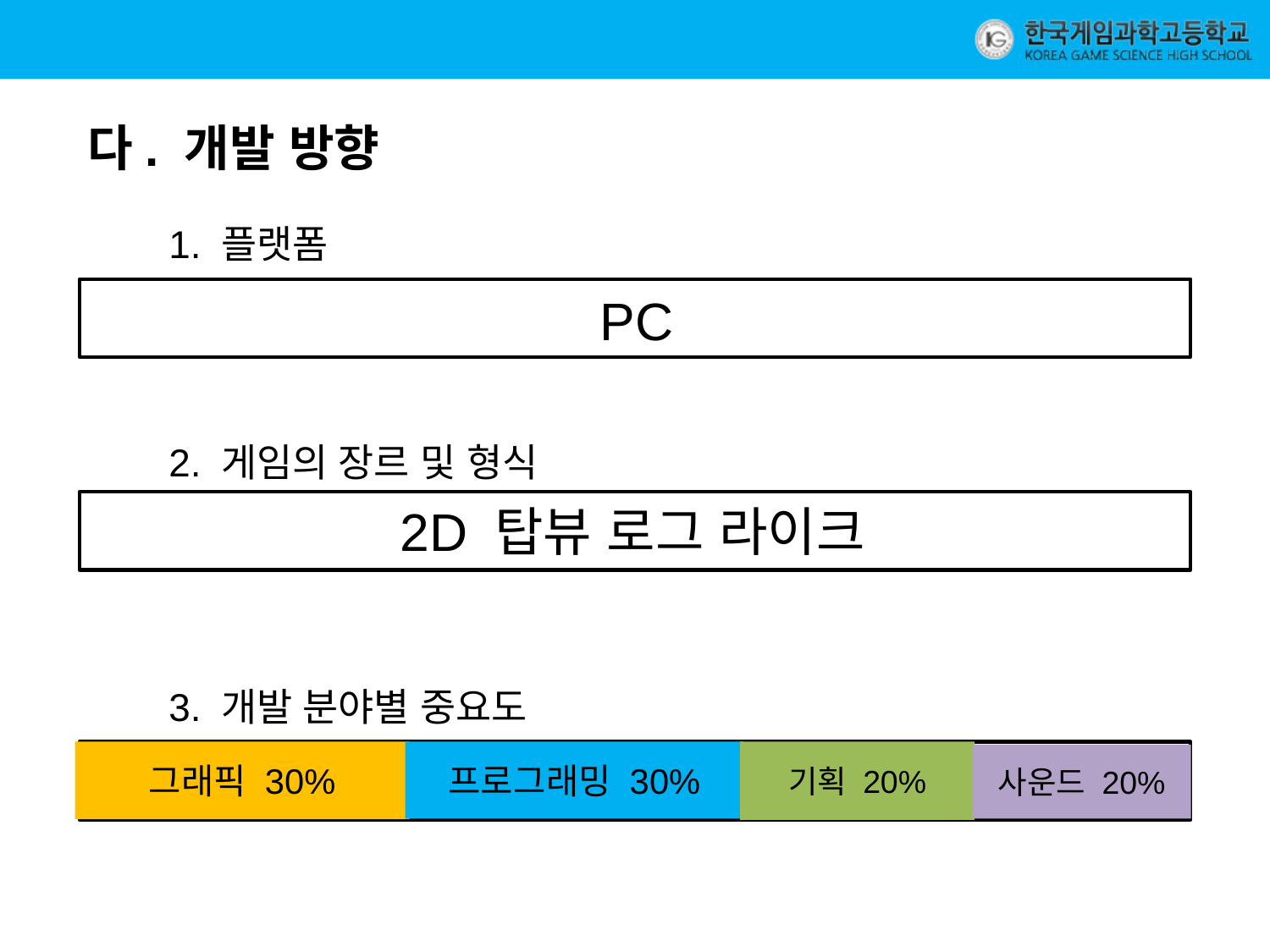

다. 개발 방향
1. 플랫폼

PC
2. 게임의 장르 및 형식

2D 탑뷰 로그 라이크
3. 개발 분야별 중요도
그래픽 30%
프로그래밍 30%
기획 20%

사운드 20%
프로그래밍 30%, 그래픽 30%, 기획 20%, 사운드 20%